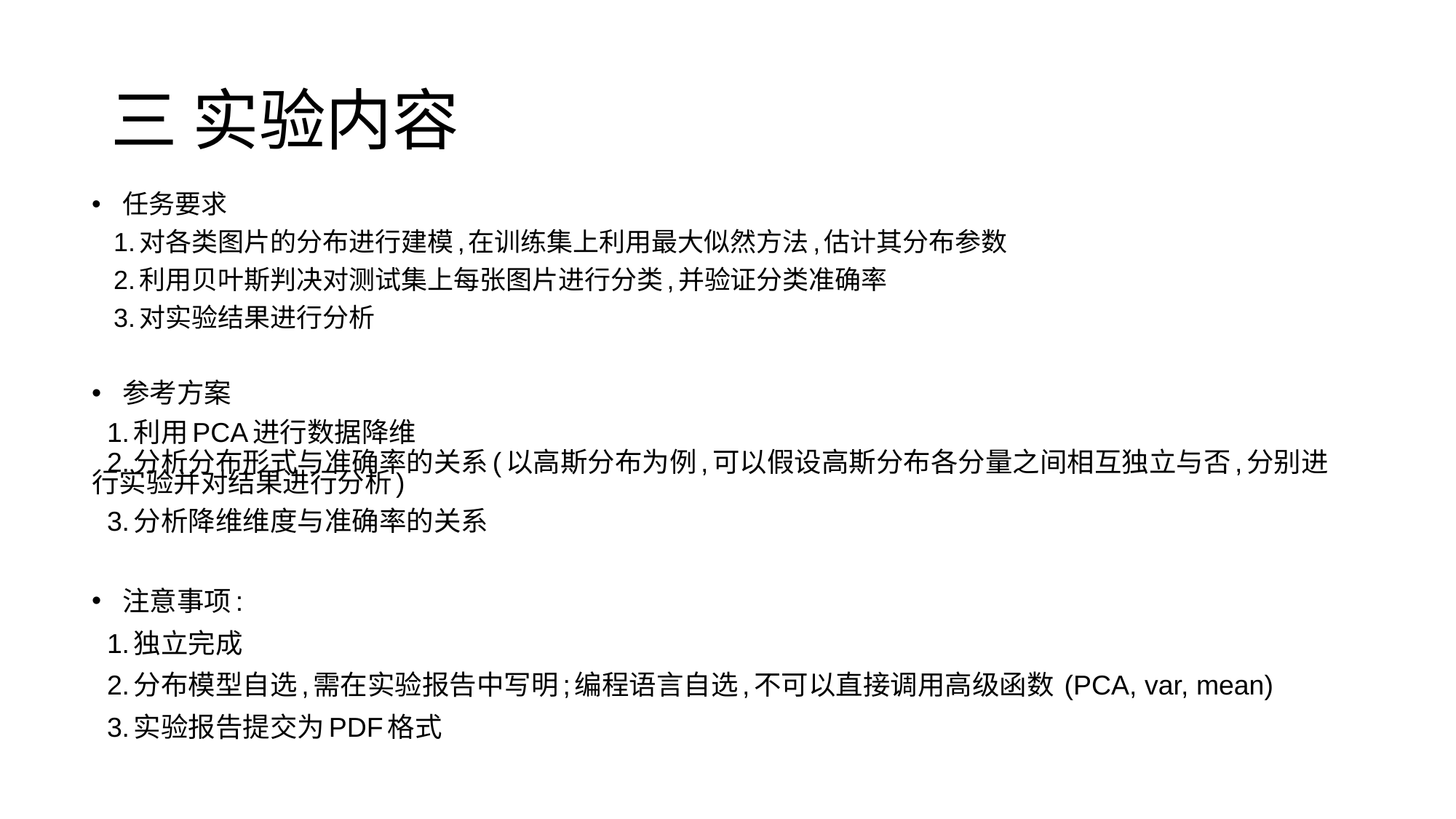

# 三 实验内容
任务要求
   1.对各类图片的分布进行建模,在训练集上利用最大似然方法,估计其分布参数
   2.利用贝叶斯判决对测试集上每张图片进行分类,并验证分类准确率
   3.对实验结果进行分析

参考方案
  1.利用PCA进行数据降维
  2.分析分布形式与准确率的关系(以高斯分布为例,可以假设高斯分布各分量之间相互独立与否,分别进行实验并对结果进行分析)
  3.分析降维维度与准确率的关系

注意事项:
  1.独立完成
  2.分布模型自选,需在实验报告中写明;编程语言自选,不可以直接调用高级函数 (PCA, var, mean)
  3.实验报告提交为PDF格式

3